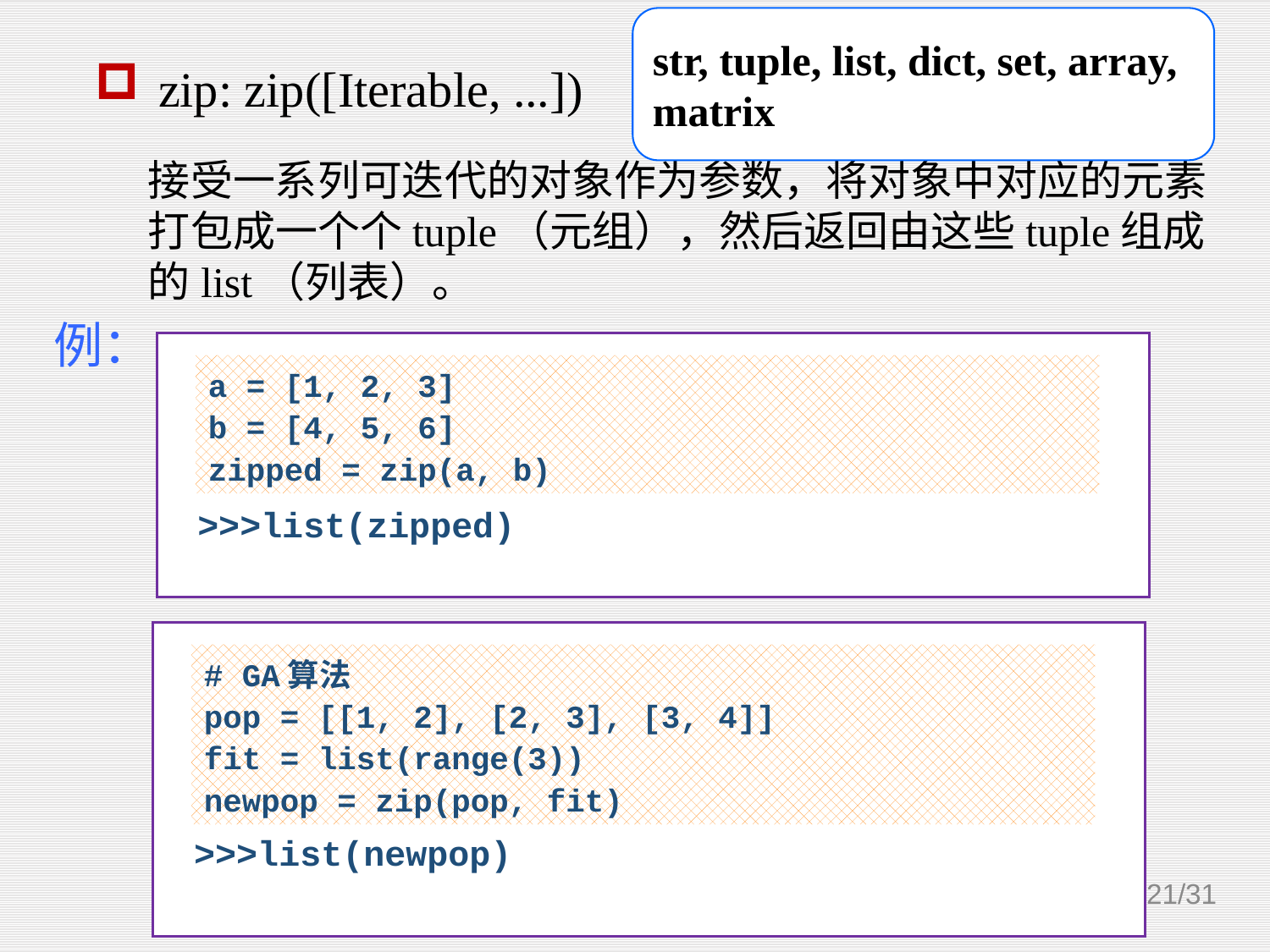

str, tuple, list, dict, set, array, matrix
zip: zip([Iterable, ...])

接受一系列可迭代的对象作为参数，将对象中对应的元素打包成一个个tuple（元组），然后返回由这些tuple组成的list（列表）。
例：

a = [1, 2, 3]
b = [4, 5, 6]
zipped = zip(a, b)
>>>list(zipped)

# GA算法
pop = [[1, 2], [2, 3], [3, 4]]
fit = list(range(3))
newpop = zip(pop, fit)
>>>list(newpop)